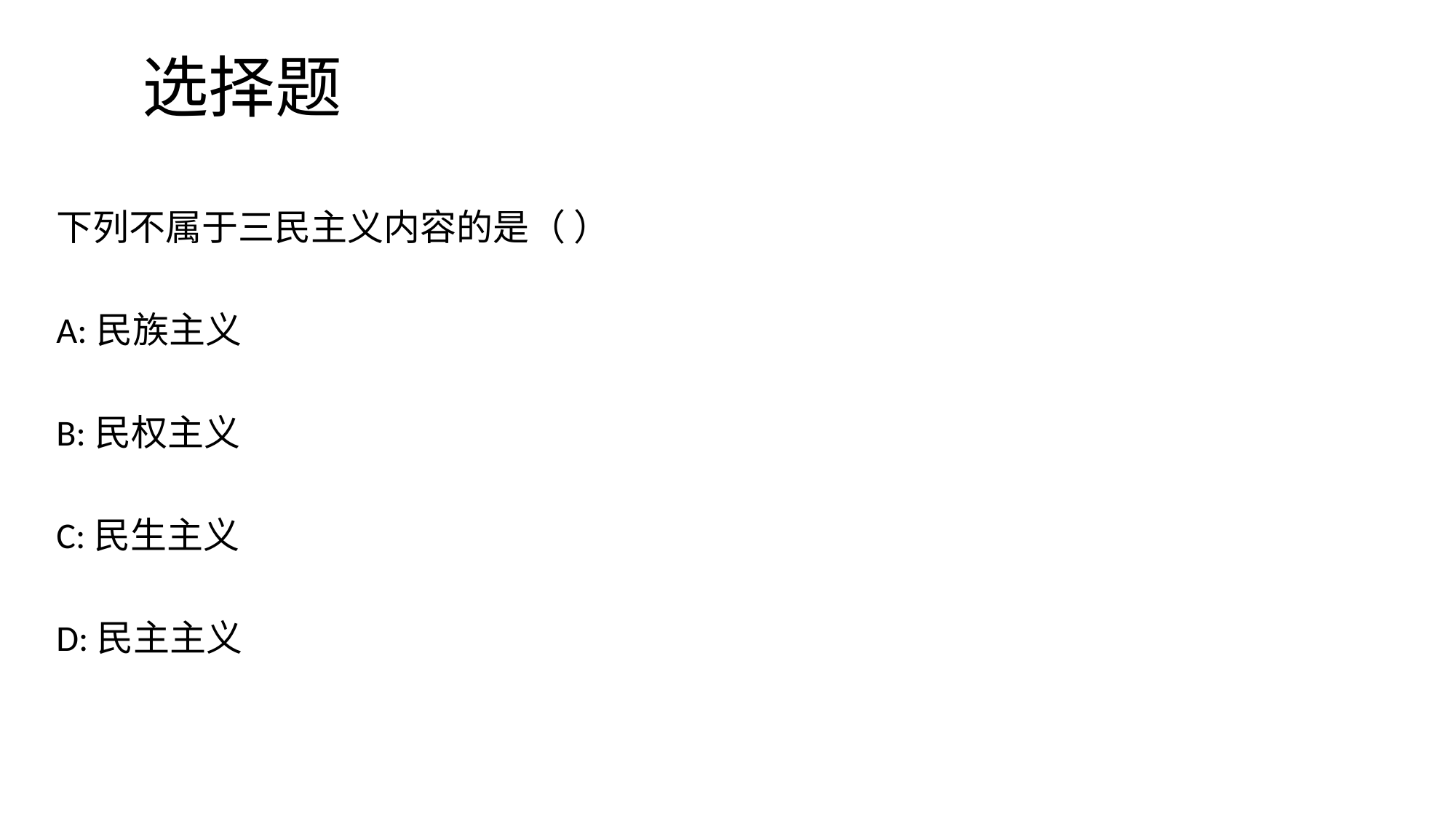

# 选择题
下列不属于三民主义内容的是（ ）
A:民族主义
B:民权主义
C:民生主义
D:民主主义